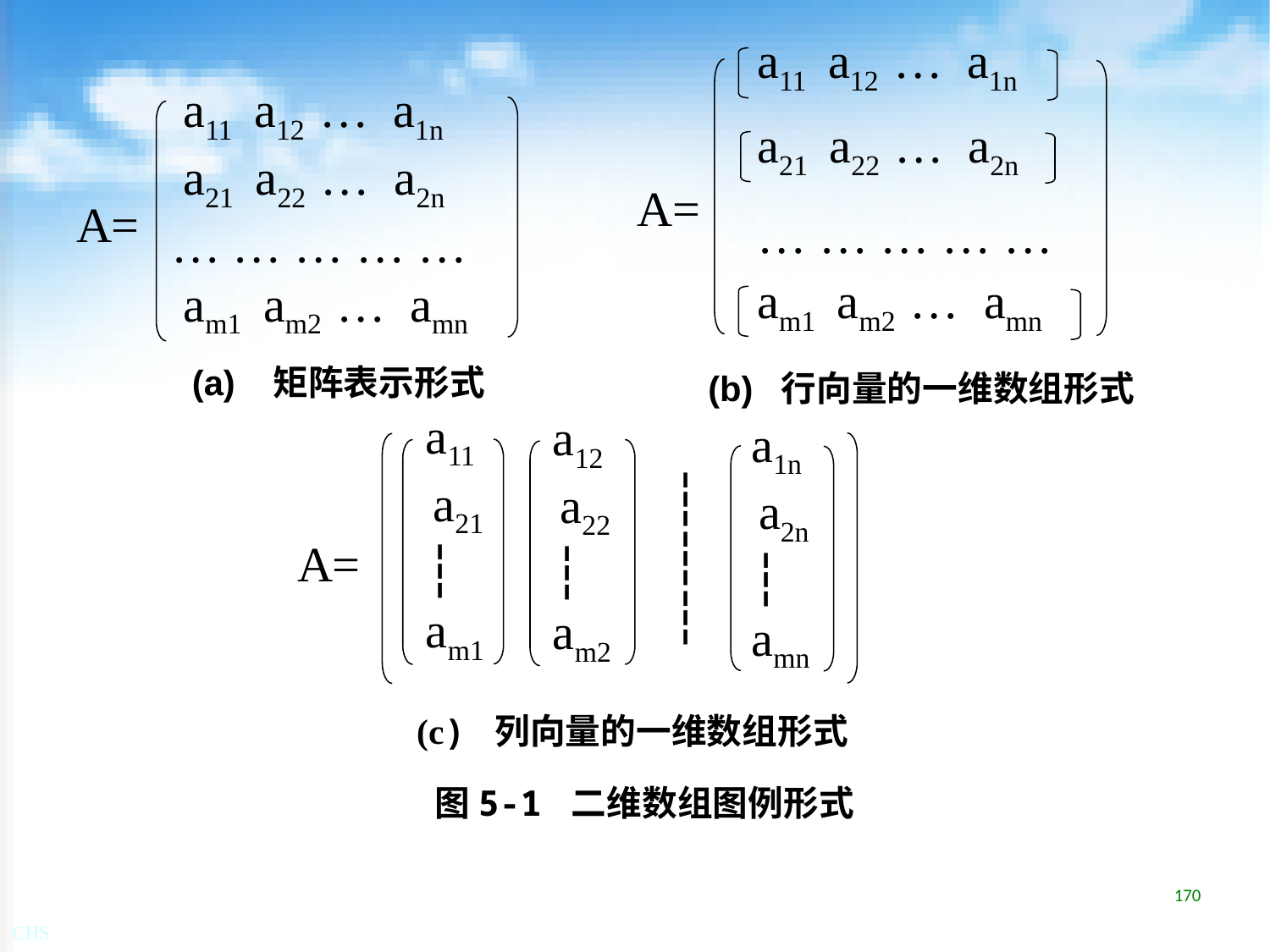

a11   a12  …  a1n

a21   a22  …  a2n

A=
… … … … …
am1   am2  …  amn

 a11   a12  …  a1n
 a21   a22  …  a2n
… … … … …
 am1   am2  …  amn

A=
(a)   矩阵表示形式
(b)  行向量的一维数组形式
a11
 a21
┆
am1

a12
 a22
┆
am2

a1n
 a2n
┆
amn

┆
┆
┆
A=
(c) 列向量的一维数组形式
图5-1 二维数组图例形式
170